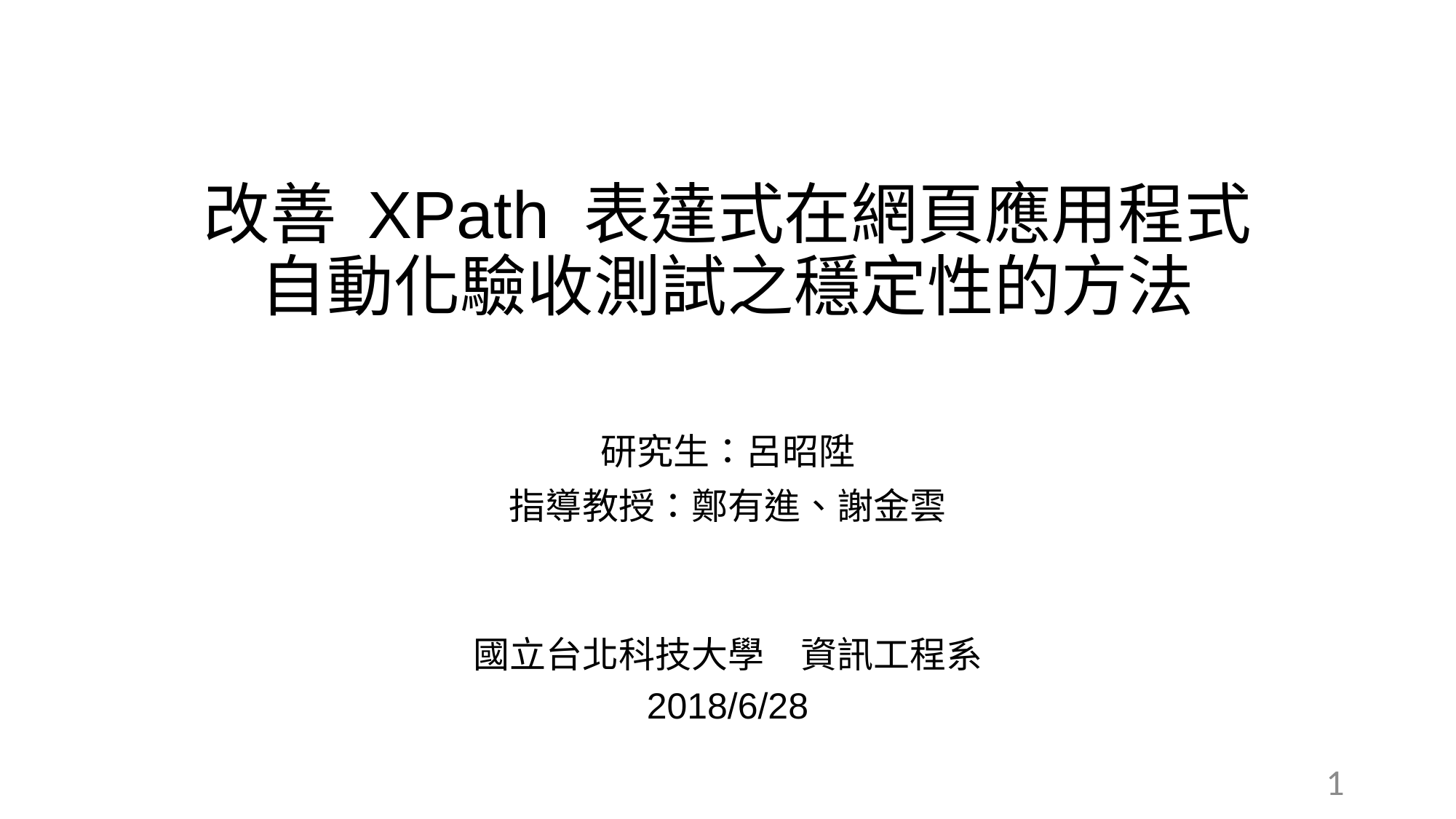

# 改善 XPath 表達式在網頁應用程式自動化驗收測試之穩定性的方法
研究生：呂昭陞
指導教授：鄭有進、謝金雲
國立台北科技大學　資訊工程系
2018/6/28
1